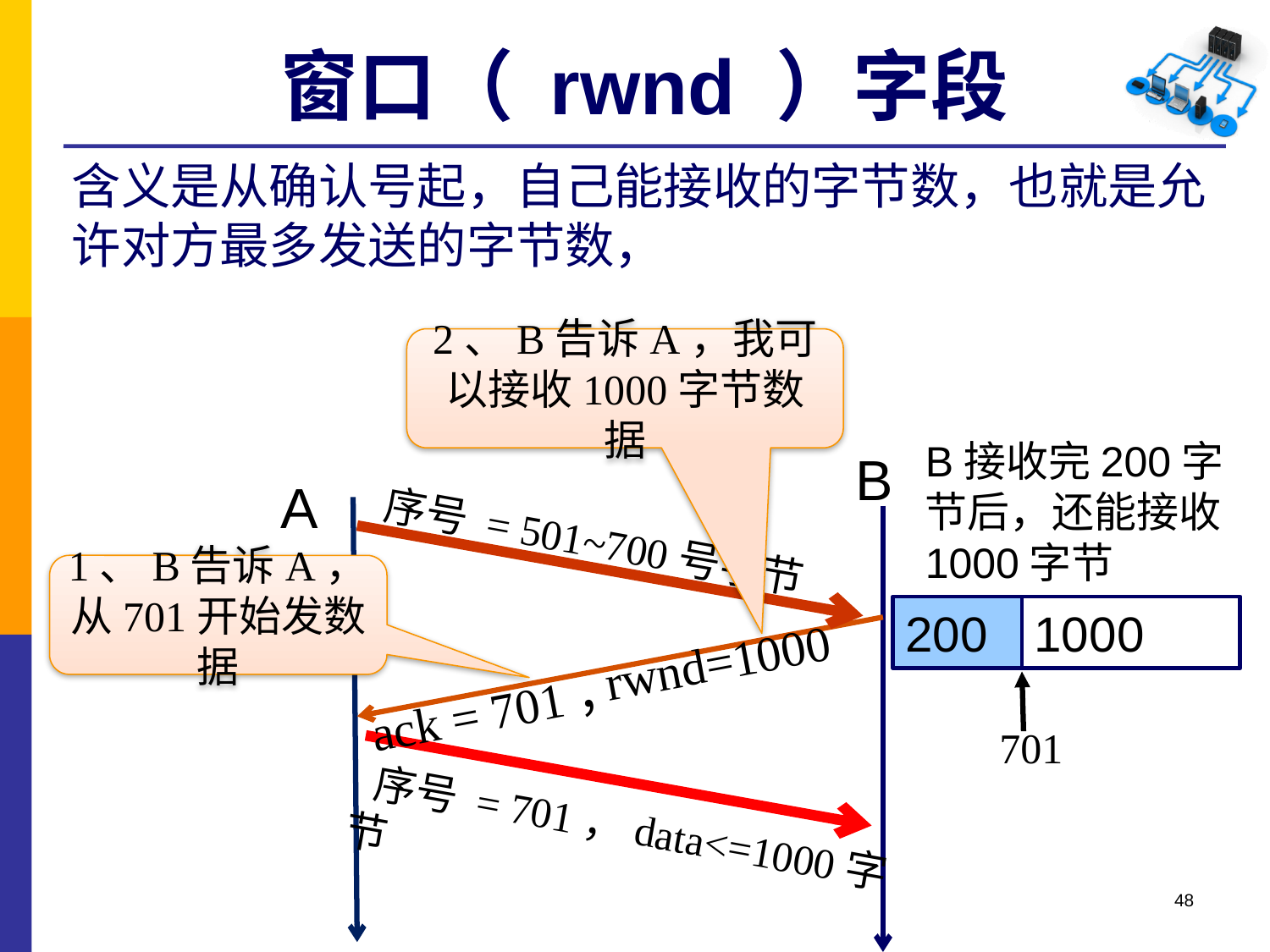

# 窗口（ rwnd ）字段
含义是从确认号起，自己能接收的字节数，也就是允许对方最多发送的字节数，
2、B告诉A，我可以接收1000字节数据
B接收完200字节后，还能接收1000字节
B
A
 序号 = 501~700号字节
1、B告诉A，从701开始发数据
                rwnd=1000
200
1000
            ack = 701，
701
 序号 = 701，data<=1000字节
48